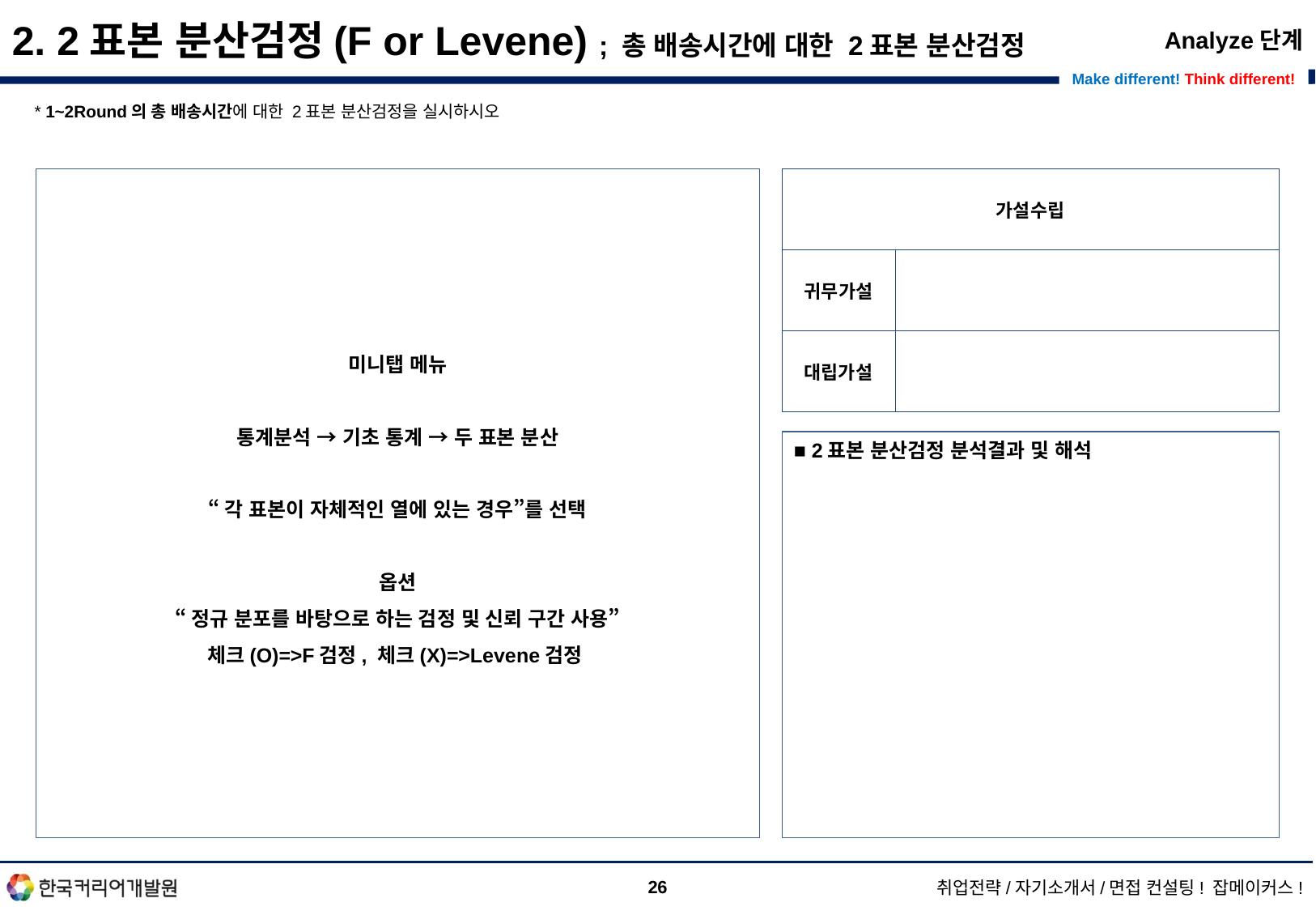

2. 2표본 분산검정(F or Levene) ; 총 배송시간에 대한 2표본 분산검정
Analyze단계
* 1~2Round의 총 배송시간에 대한 2표본 분산검정을 실시하시오
미니탭 메뉴

통계분석 → 기초 통계 → 두 표본 분산

“각 표본이 자체적인 열에 있는 경우”를 선택

옵션
“정규 분포를 바탕으로 하는 검정 및 신뢰 구간 사용”
체크(O)=>F검정, 체크(X)=>Levene검정
| 가설수립 |  |  |
| --- | --- | --- |
| 귀무가설 |  |  |
| 대립가설 |  |  |
■ 2표본 분산검정 분석결과 및 해석